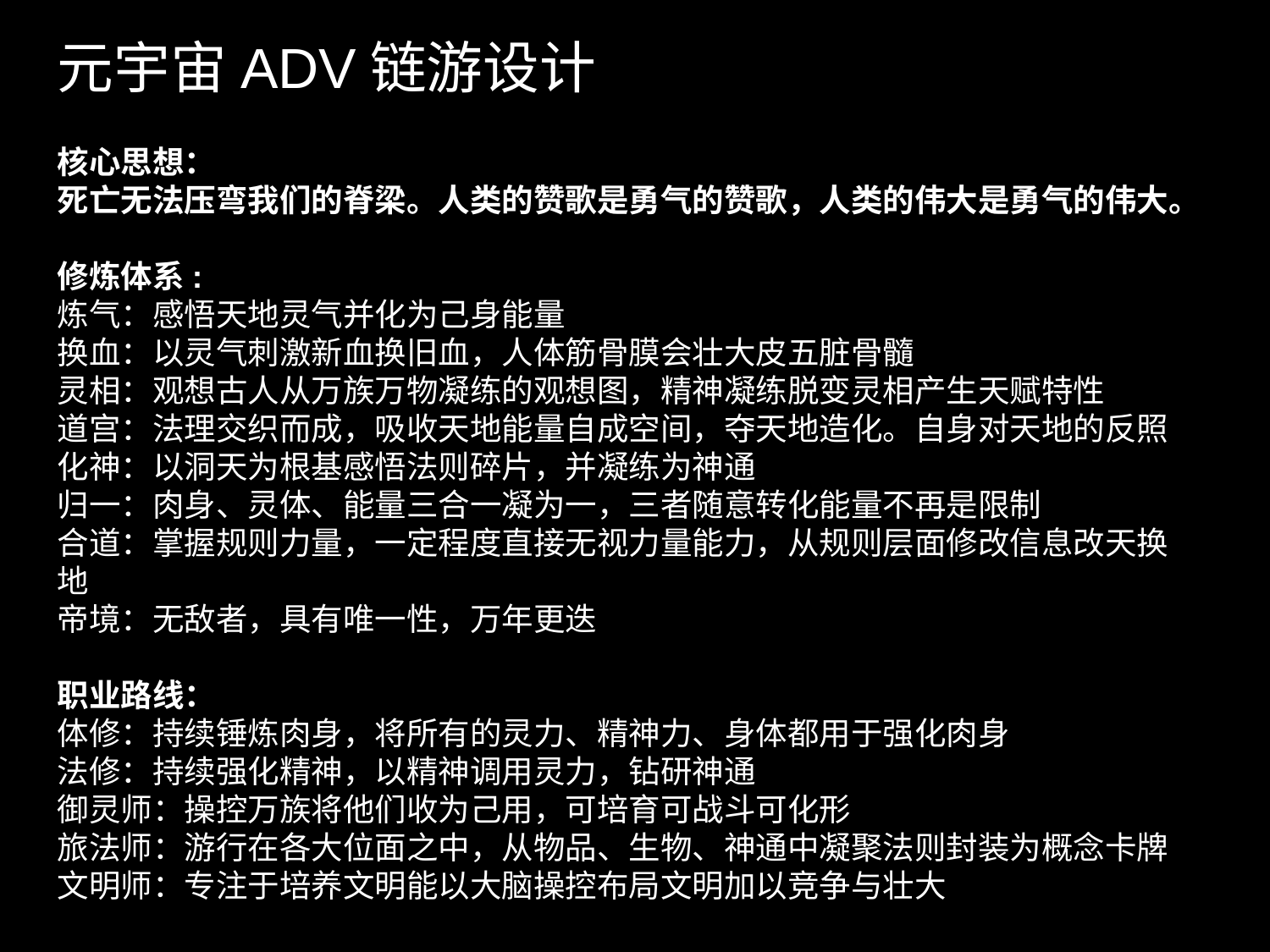

元宇宙ADV链游设计
核心思想：死亡无法压弯我们的脊梁。人类的赞歌是勇气的赞歌，人类的伟大是勇气的伟大。

修炼体系:
炼气：感悟天地灵气并化为己身能量
换血：以灵气刺激新血换旧血，人体筋骨膜会壮大皮五脏骨髓
灵相：观想古人从万族万物凝练的观想图，精神凝练脱变灵相产生天赋特性
道宫：法理交织而成，吸收天地能量自成空间，夺天地造化。自身对天地的反照
化神：以洞天为根基感悟法则碎片，并凝练为神通
归一：肉身、灵体、能量三合一凝为一，三者随意转化能量不再是限制
合道：掌握规则力量，一定程度直接无视力量能力，从规则层面修改信息改天换地
帝境：无敌者，具有唯一性，万年更迭

职业路线：
体修：持续锤炼肉身，将所有的灵力、精神力、身体都用于强化肉身
法修：持续强化精神，以精神调用灵力，钻研神通
御灵师：操控万族将他们收为己用，可培育可战斗可化形
旅法师：游行在各大位面之中，从物品、生物、神通中凝聚法则封装为概念卡牌
文明师：专注于培养文明能以大脑操控布局文明加以竞争与壮大